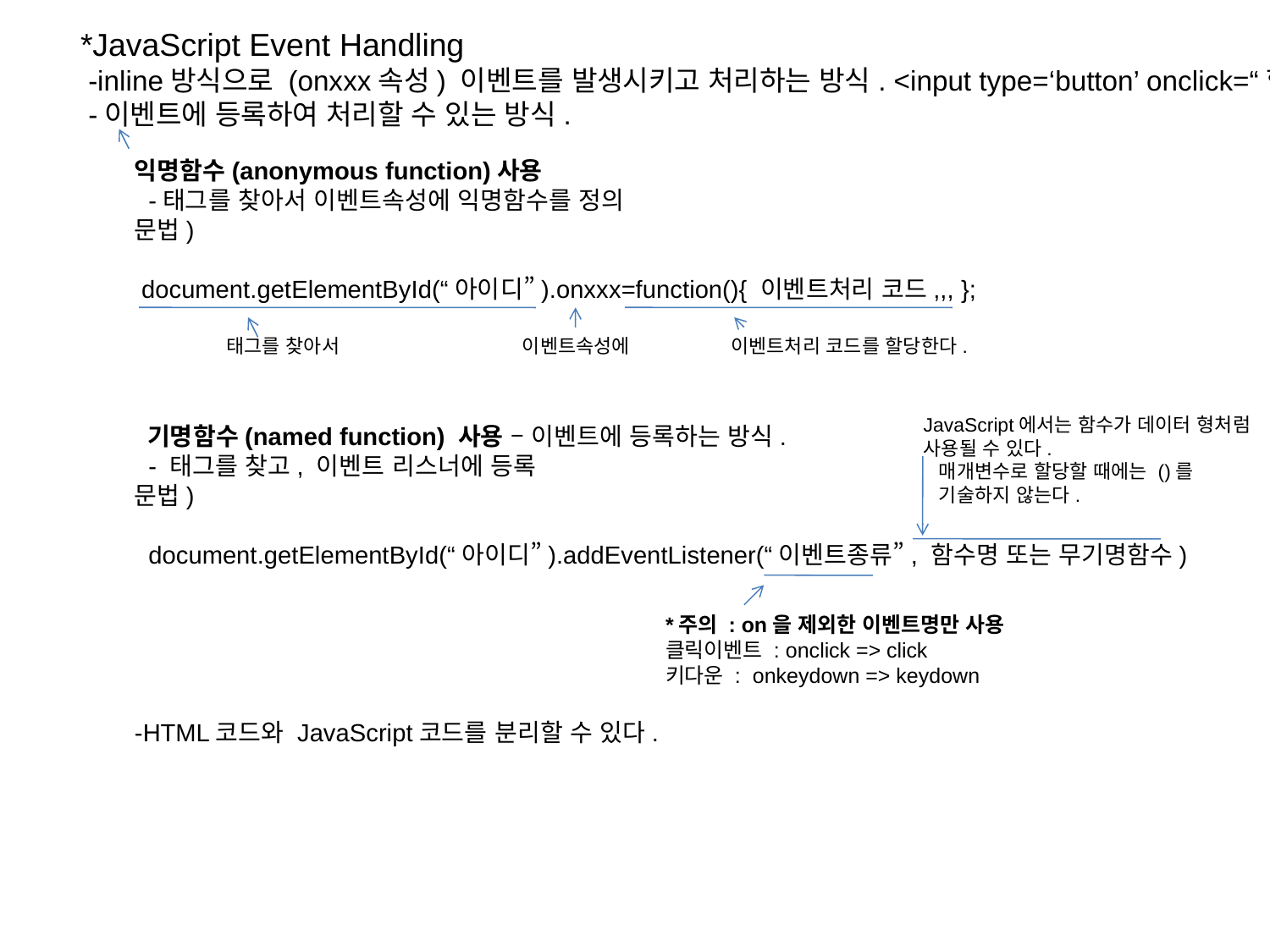

*JavaScript Event Handling
 -inline방식으로 (onxxx속성) 이벤트를 발생시키고 처리하는 방식. <input type=‘button’ onclick=“함수명()”
 -이벤트에 등록하여 처리할 수 있는 방식.
익명함수(anonymous function)사용
  -태그를 찾아서 이벤트속성에 익명함수를 정의
문법)

 document.getElementById(“아이디”).onxxx=function(){ 이벤트처리 코드,,, };

 기명함수(named function) 사용 – 이벤트에 등록하는 방식.
  - 태그를 찾고, 이벤트 리스너에 등록
문법)

  document.getElementById(“아이디”).addEventListener(“이벤트종류”, 함수명 또는 무기명함수)

-HTML코드와 JavaScript코드를 분리할 수 있다.

태그를 찾아서
이벤트속성에
이벤트처리 코드를 할당한다.
JavaScript에서는 함수가 데이터 형처럼
사용될 수 있다.
  매개변수로 할당할 때에는 ()를
  기술하지 않는다.
*주의 : on을 제외한 이벤트명만 사용
클릭이벤트 : onclick => click
키다운 :  onkeydown => keydown